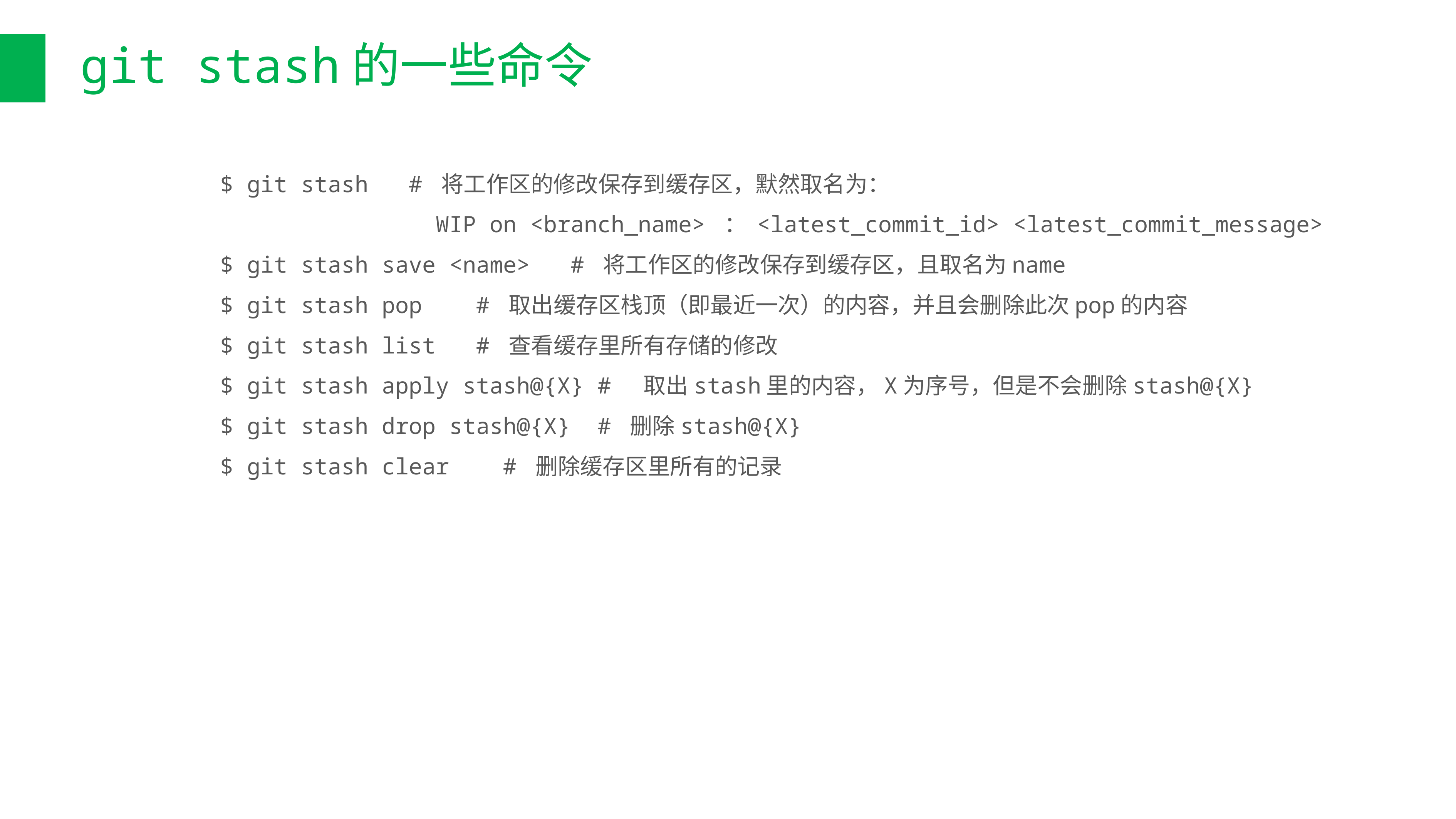

# git stash的一些命令

          $ git stash   # 将工作区的修改保存到缓存区，默然取名为：
                          WIP on <branch_name> ： <latest_commit_id> <latest_commit_message>
          $ git stash save <name>   # 将工作区的修改保存到缓存区，且取名为name
          $ git stash pop    # 取出缓存区栈顶（即最近一次）的内容，并且会删除此次pop的内容
          $ git stash list   # 查看缓存里所有存储的修改
          $ git stash apply stash@{X} #  取出stash里的内容，X为序号，但是不会删除stash@{X}
          $ git stash drop stash@{X}  # 删除stash@{X}
          $ git stash clear    # 删除缓存区里所有的记录